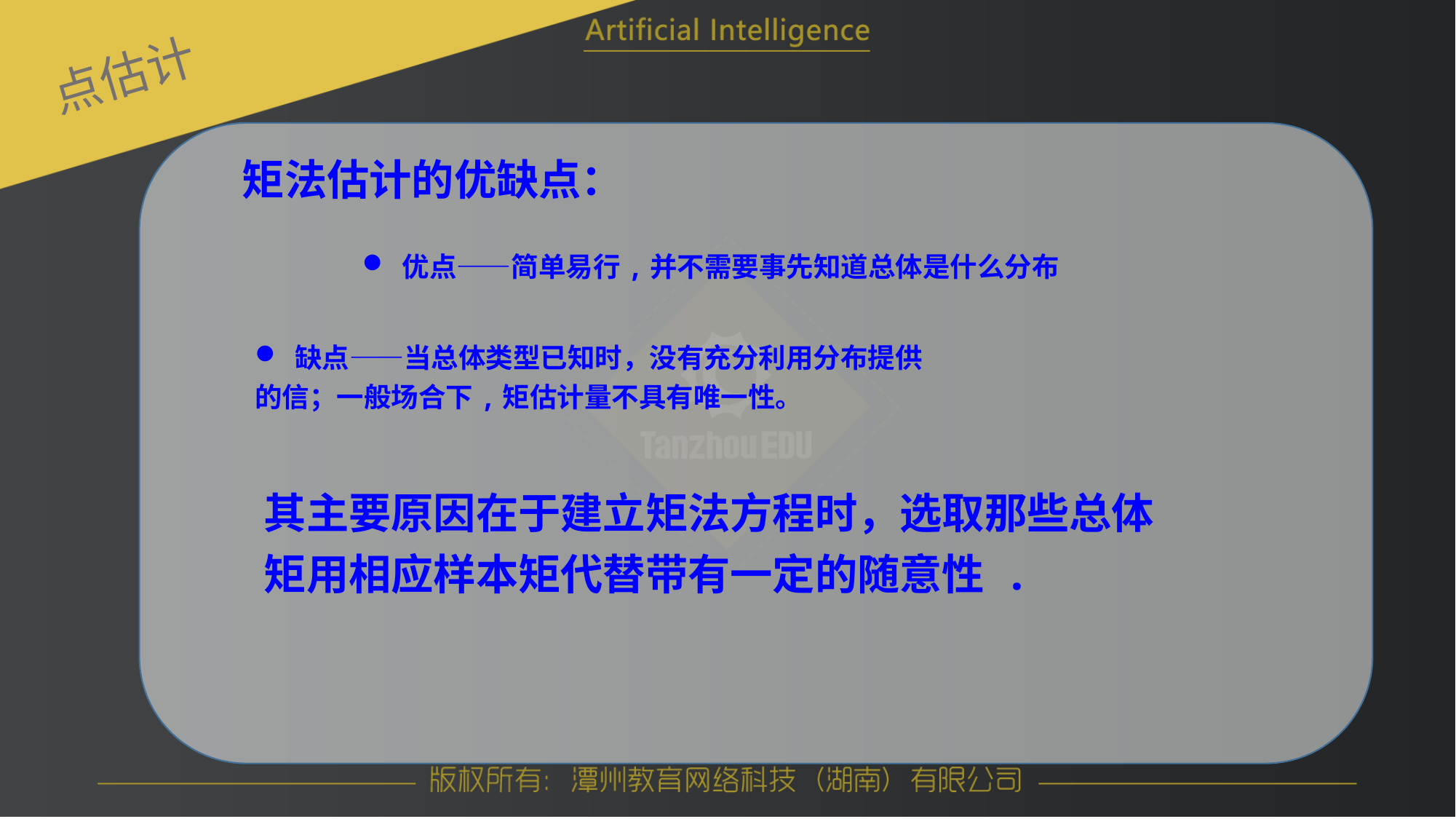

点估计

 矩法估计的优缺点：
 优点——简单易行,并不需要事先知道总体是什么分布
 缺点——当总体类型已知时，没有充分利用分布提供
的信；一般场合下,矩估计量不具有唯一性。
其主要原因在于建立矩法方程时，选取那些总体
矩用相应样本矩代替带有一定的随意性 .